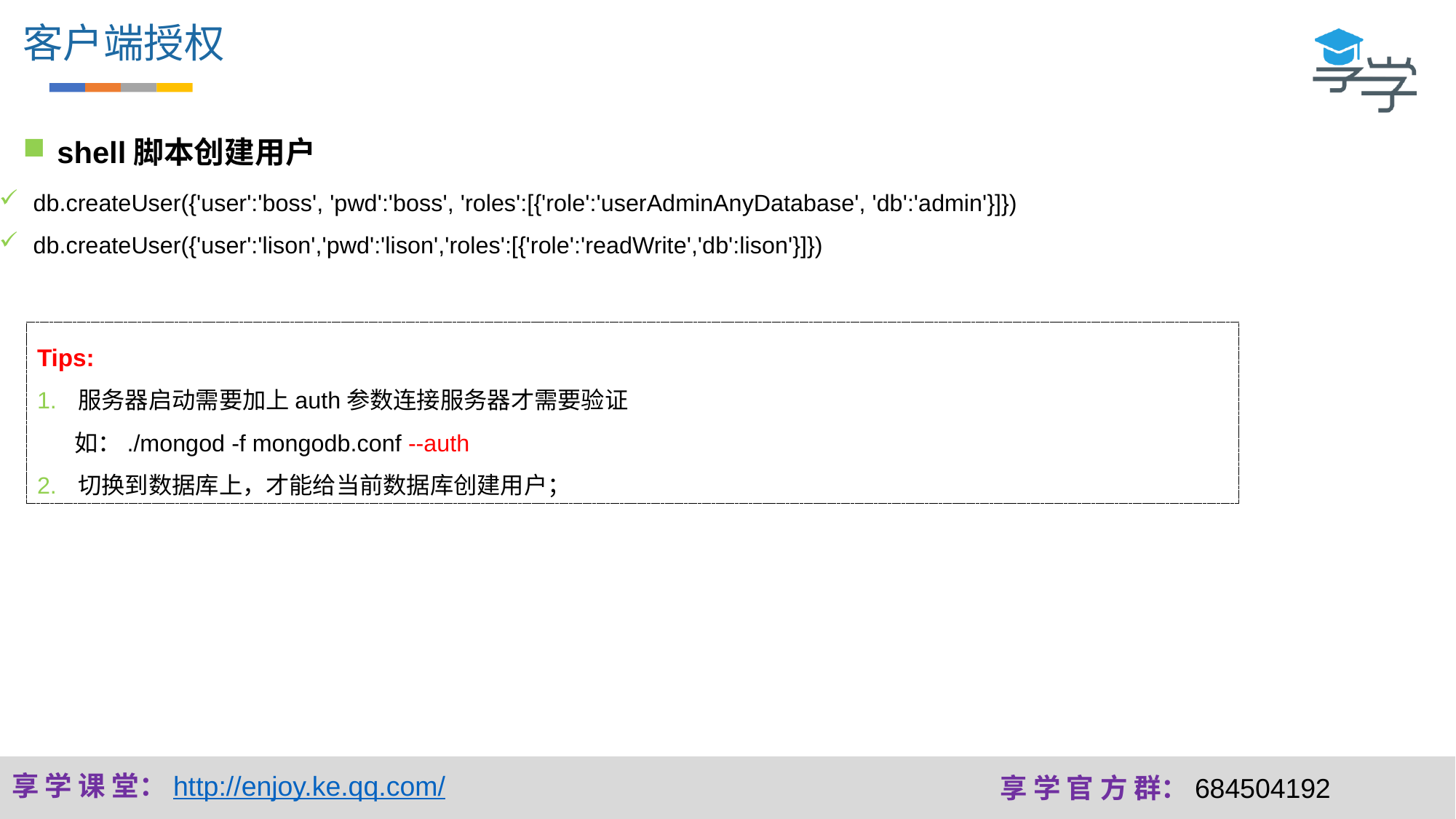

客户端授权

shell脚本创建用户
db.createUser({'user':'boss', 'pwd':'boss', 'roles':[{'role':'userAdminAnyDatabase', 'db':'admin'}]})
db.createUser({'user':'lison','pwd':'lison','roles':[{'role':'readWrite','db':lison'}]})
Tips:
服务器启动需要加上auth参数连接服务器才需要验证
      如：./mongod -f mongodb.conf --auth
切换到数据库上，才能给当前数据库创建用户；